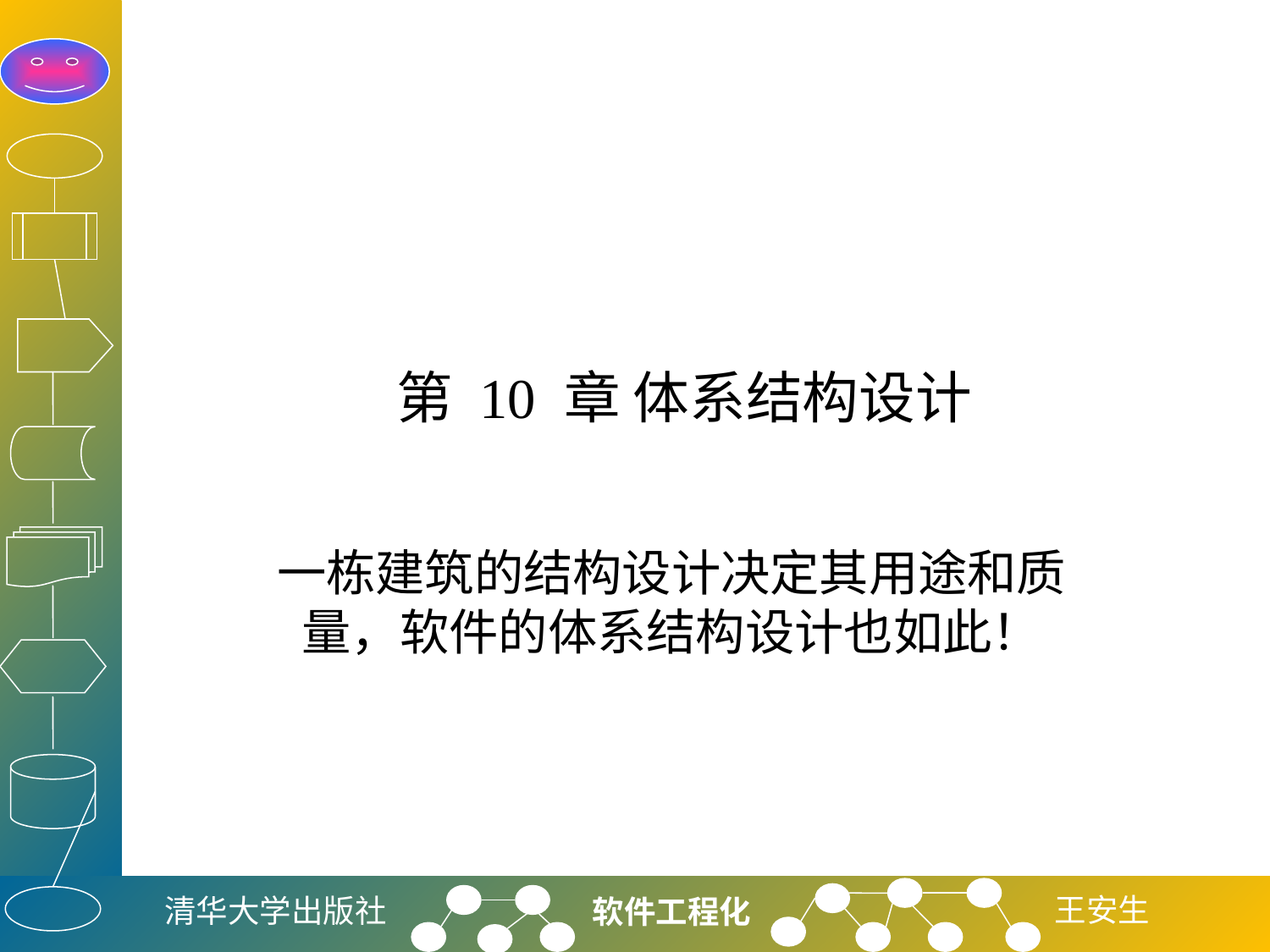

# 第 10 章 体系结构设计
一栋建筑的结构设计决定其用途和质量，软件的体系结构设计也如此！